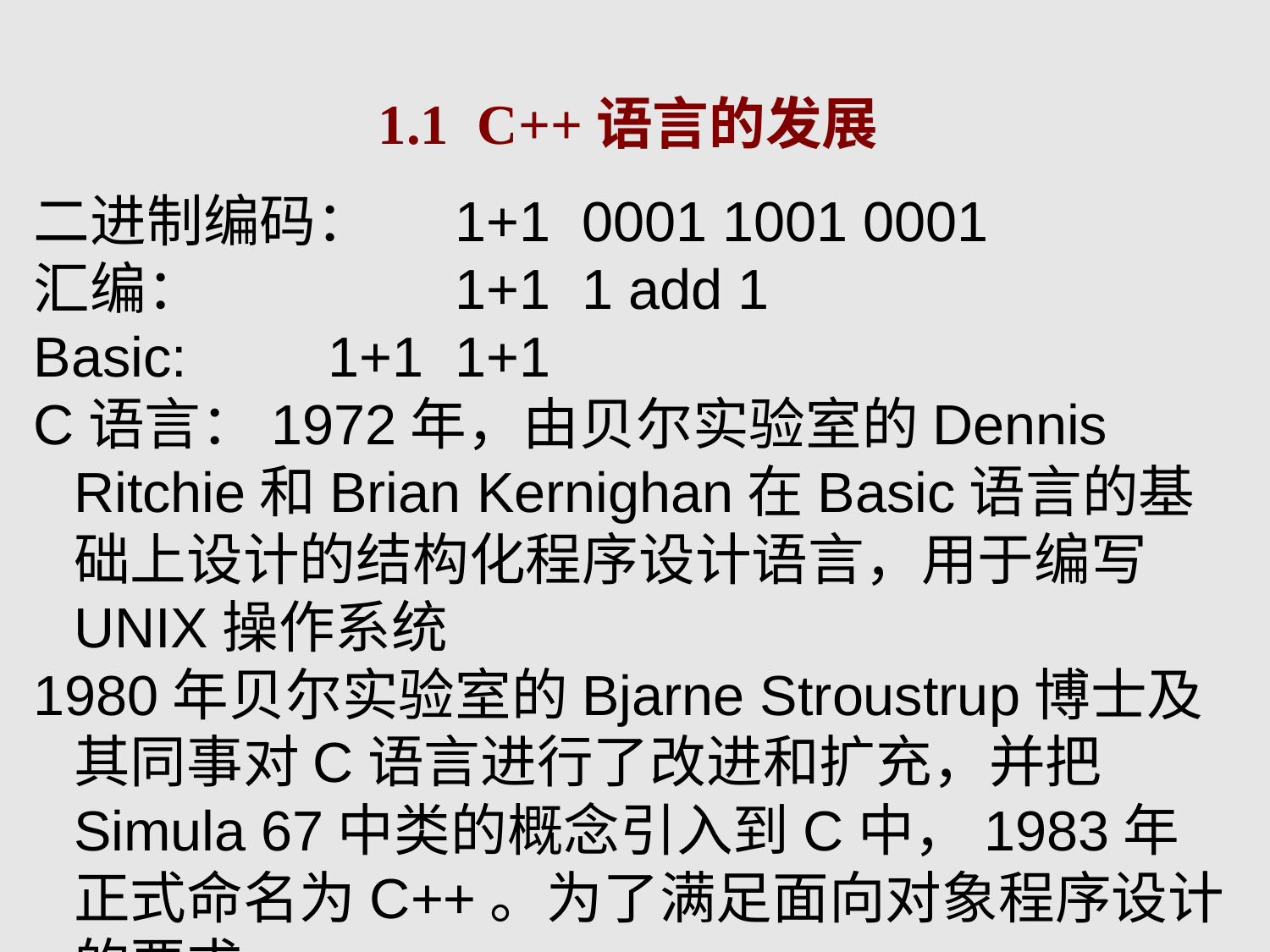

# 1.1  C++语言的发展
二进制编码：	1+1	0001 1001 0001
汇编：		1+1	1 add 1
Basic:		1+1	1+1
C语言：1972年，由贝尔实验室的Dennis Ritchie和Brian Kernighan在Basic语言的基础上设计的结构化程序设计语言，用于编写UNIX操作系统
1980年贝尔实验室的Bjarne Stroustrup博士及其同事对C语言进行了改进和扩充，并把Simula 67中类的概念引入到C中，1983年正式命名为C++。为了满足面向对象程序设计的要求。
C#